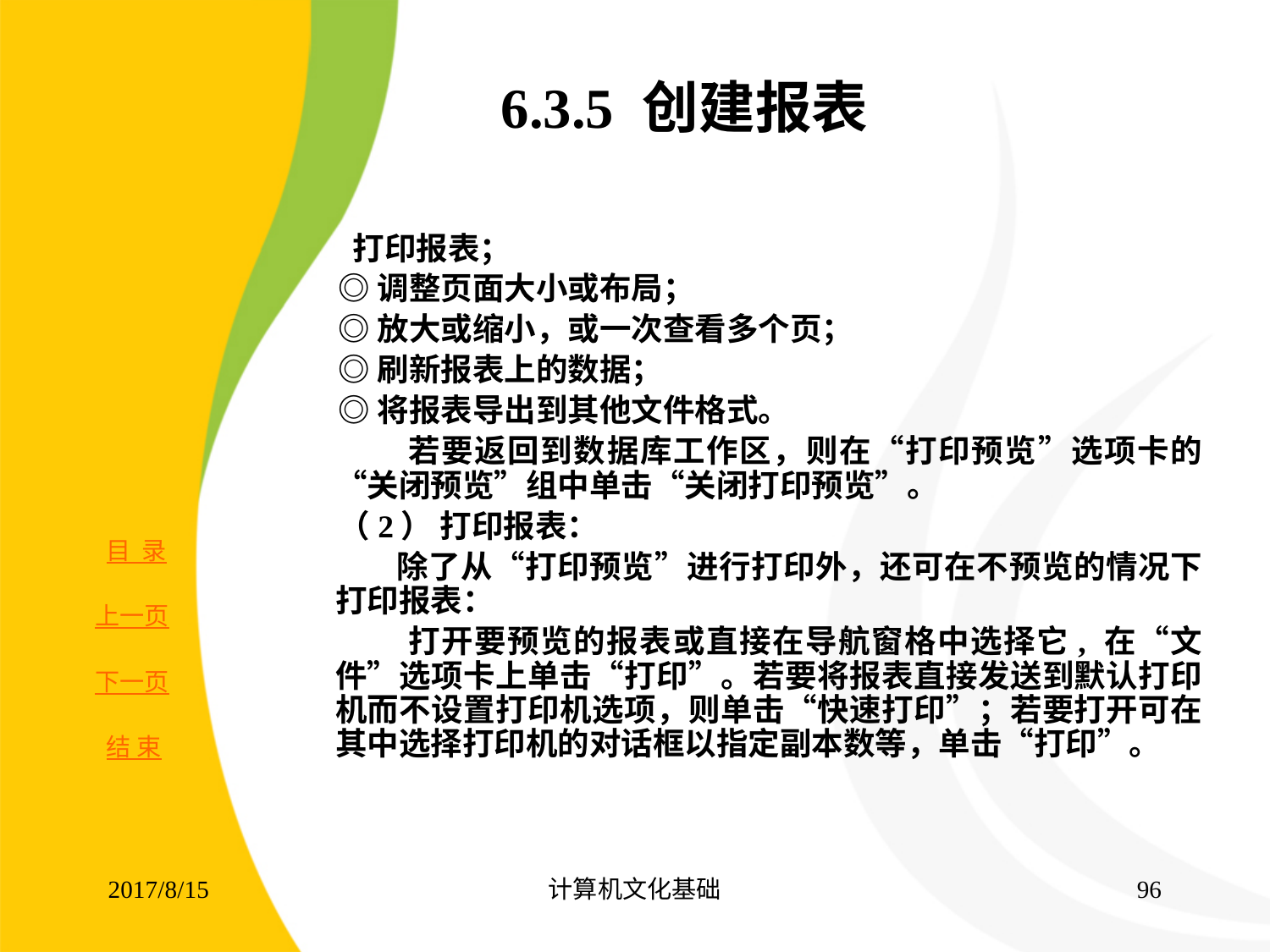

# 6.3.5 创建报表
        打印报表；
       ◎调整页面大小或布局；
       ◎放大或缩小，或一次查看多个页；
       ◎刷新报表上的数据；
       ◎将报表导出到其他文件格式。
             若要返回到数据库工作区，则在“打印预览”选项卡的“关闭预览”组中单击“关闭打印预览”。
      （2） 打印报表：
             除了从“打印预览”进行打印外，还可在不预览的情况下打印报表：
             打开要预览的报表或直接在导航窗格中选择它, 在“文件”选项卡上单击“打印”。若要将报表直接发送到默认打印机而不设置打印机选项，则单击“快速打印”；若要打开可在其中选择打印机的对话框以指定副本数等，单击“打印”。
2017/8/15
计算机文化基础
96